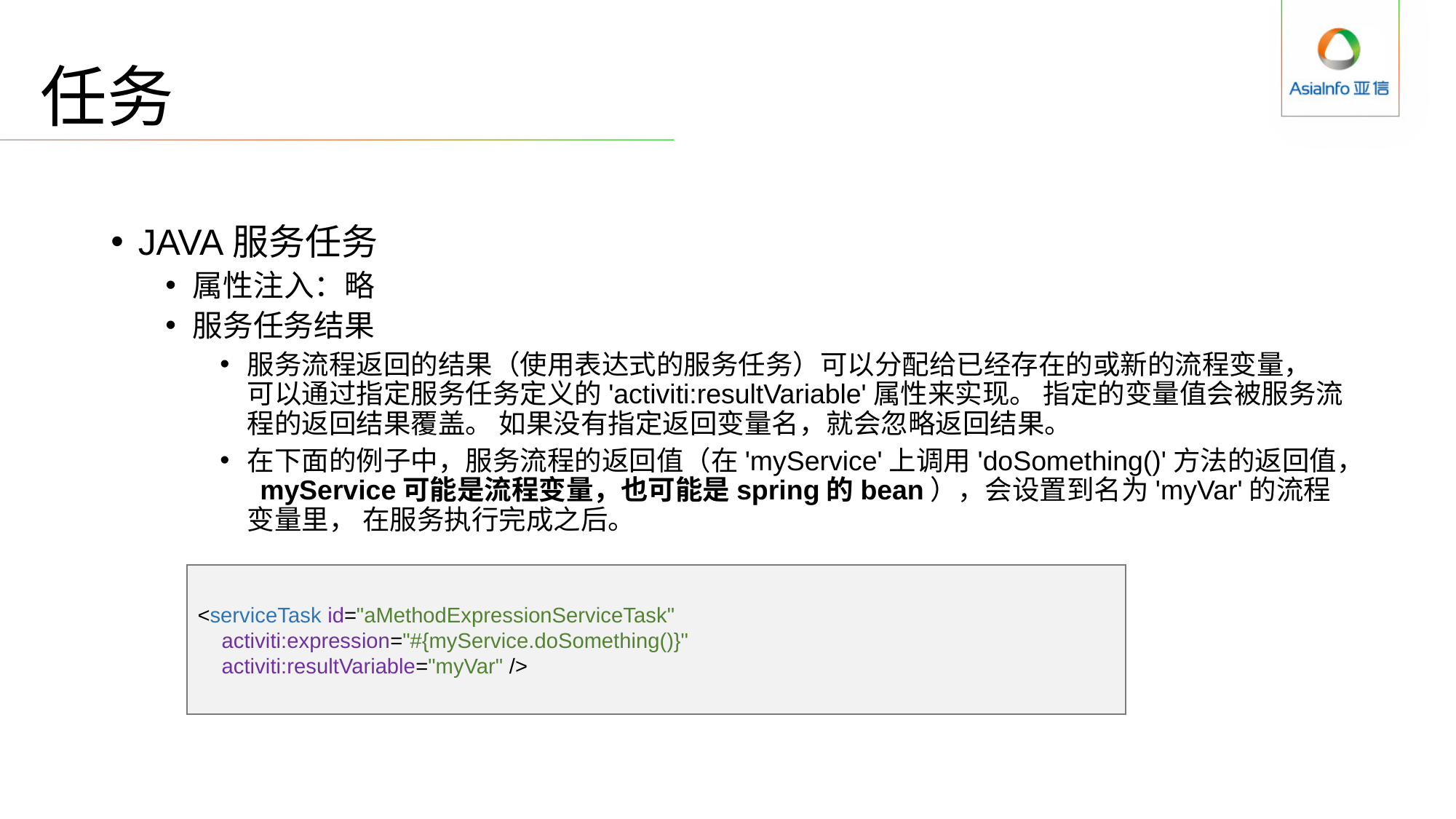

# 任务
JAVA服务任务
属性注入：略
服务任务结果
服务流程返回的结果（使用表达式的服务任务）可以分配给已经存在的或新的流程变量， 可以通过指定服务任务定义的'activiti:resultVariable'属性来实现。 指定的变量值会被服务流程的返回结果覆盖。 如果没有指定返回变量名，就会忽略返回结果。
在下面的例子中，服务流程的返回值（在'myService'上调用'doSomething()'方法的返回值， myService可能是流程变量，也可能是spring的bean），会设置到名为'myVar'的流程变量里， 在服务执行完成之后。

<serviceTask id="aMethodExpressionServiceTask"
    activiti:expression="#{myService.doSomething()}"
    activiti:resultVariable="myVar" />